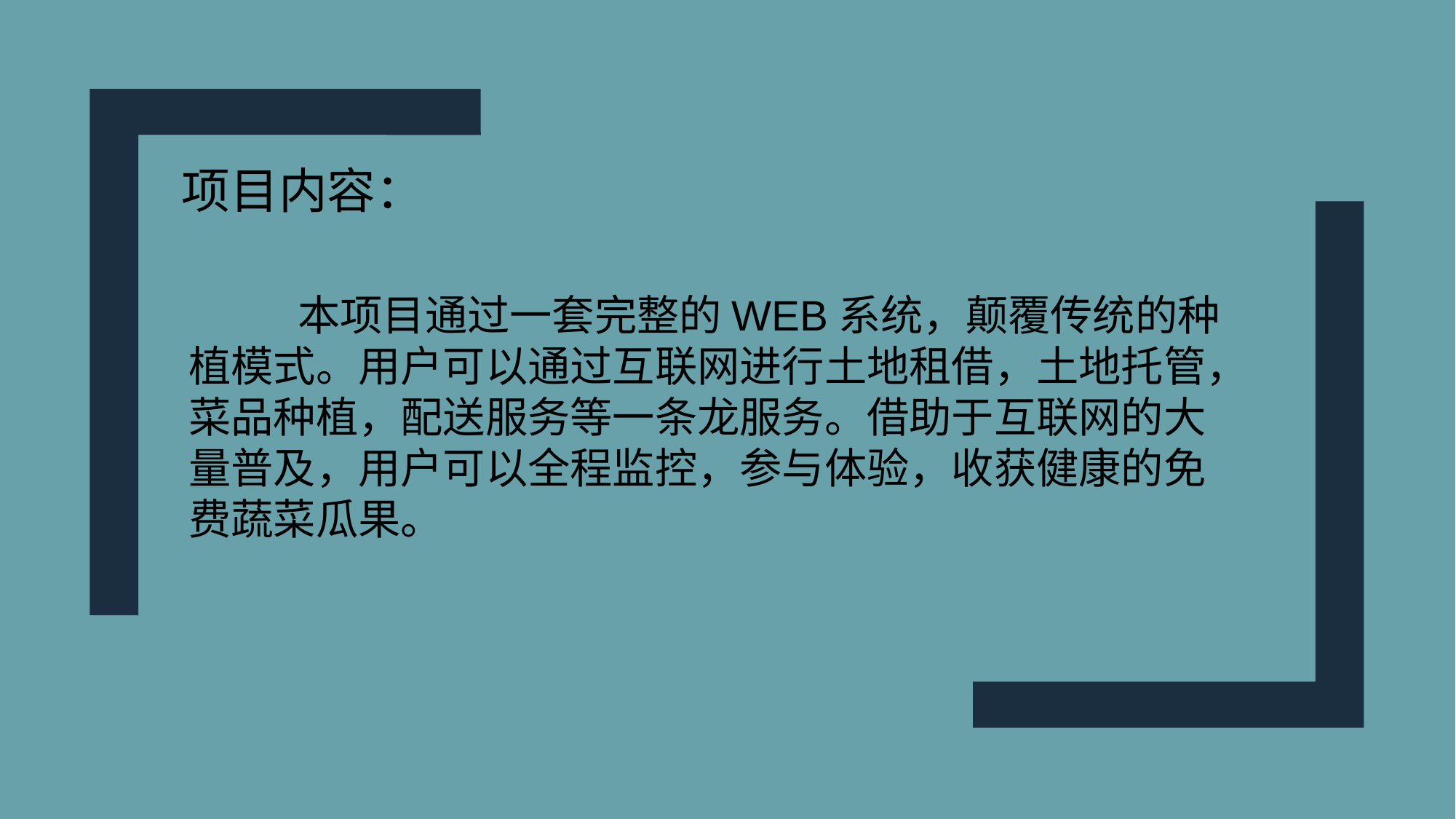

项目内容：
	本项目通过一套完整的WEB系统，颠覆传统的种植模式。用户可以通过互联网进行土地租借，土地托管，菜品种植，配送服务等一条龙服务。借助于互联网的大量普及，用户可以全程监控，参与体验，收获健康的免费蔬菜瓜果。